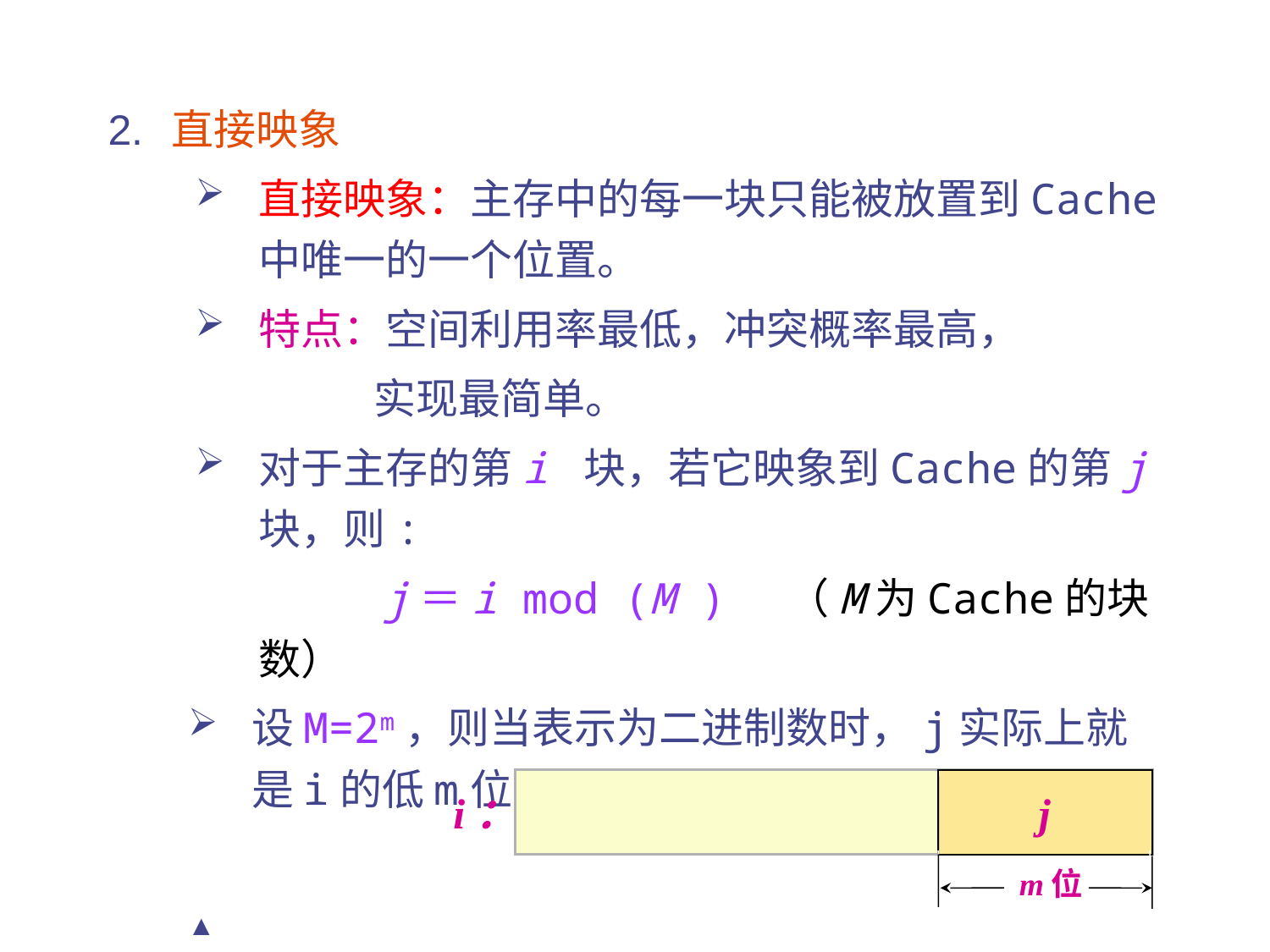

直接映象
直接映象：主存中的每一块只能被放置到Cache中唯一的一个位置。
特点：空间利用率最低，冲突概率最高，
　　　　 实现最简单。
对于主存的第i 块，若它映象到Cache的第j 块，则:
　　　　 j＝i mod (M )  （M为Cache的块数）
设M=2m，则当表示为二进制数时，j实际上就是i的低m位:

i：
j

m位